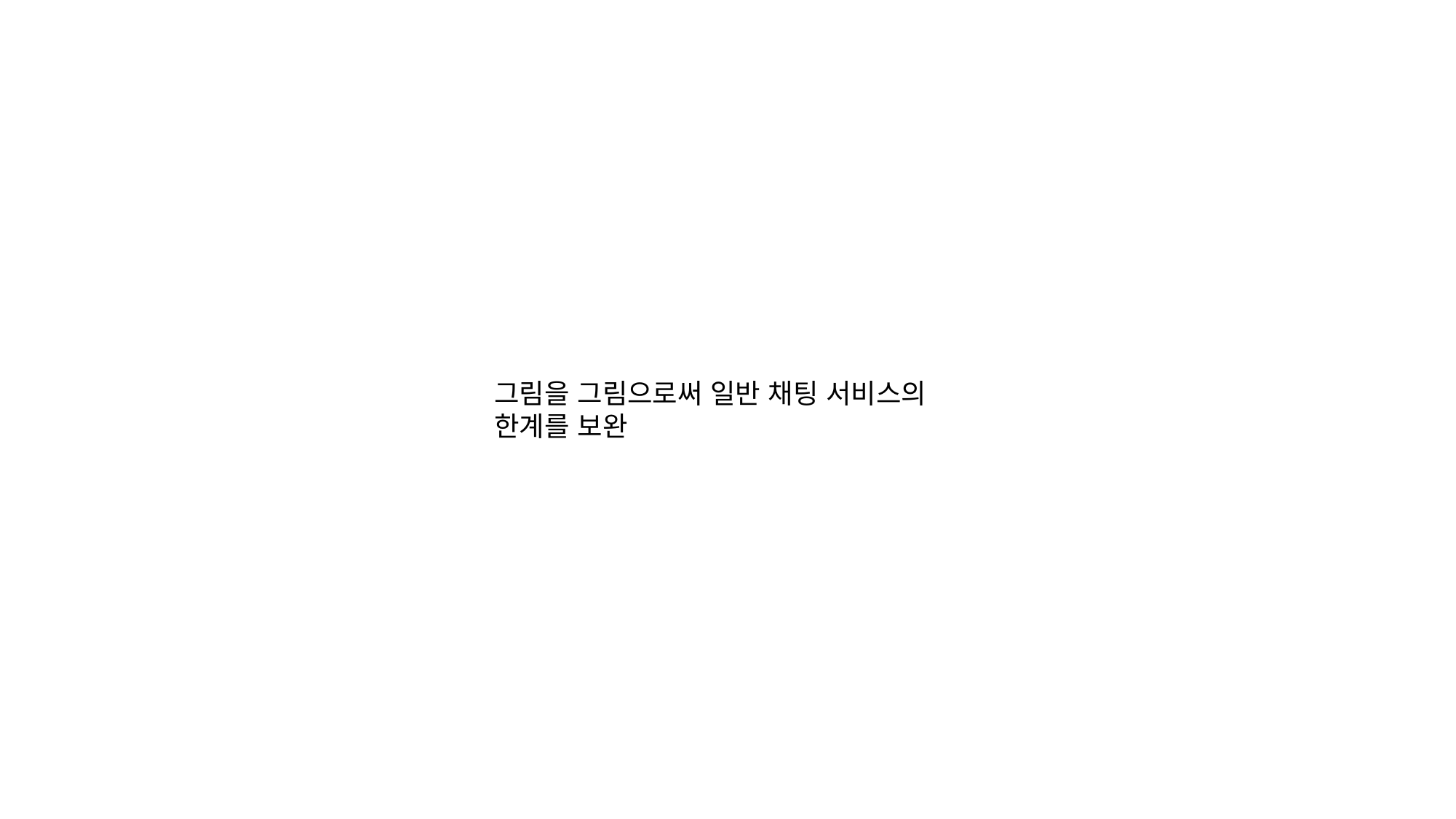

그림을 그림으로써 일반 채팅 서비스의 한계를 보완